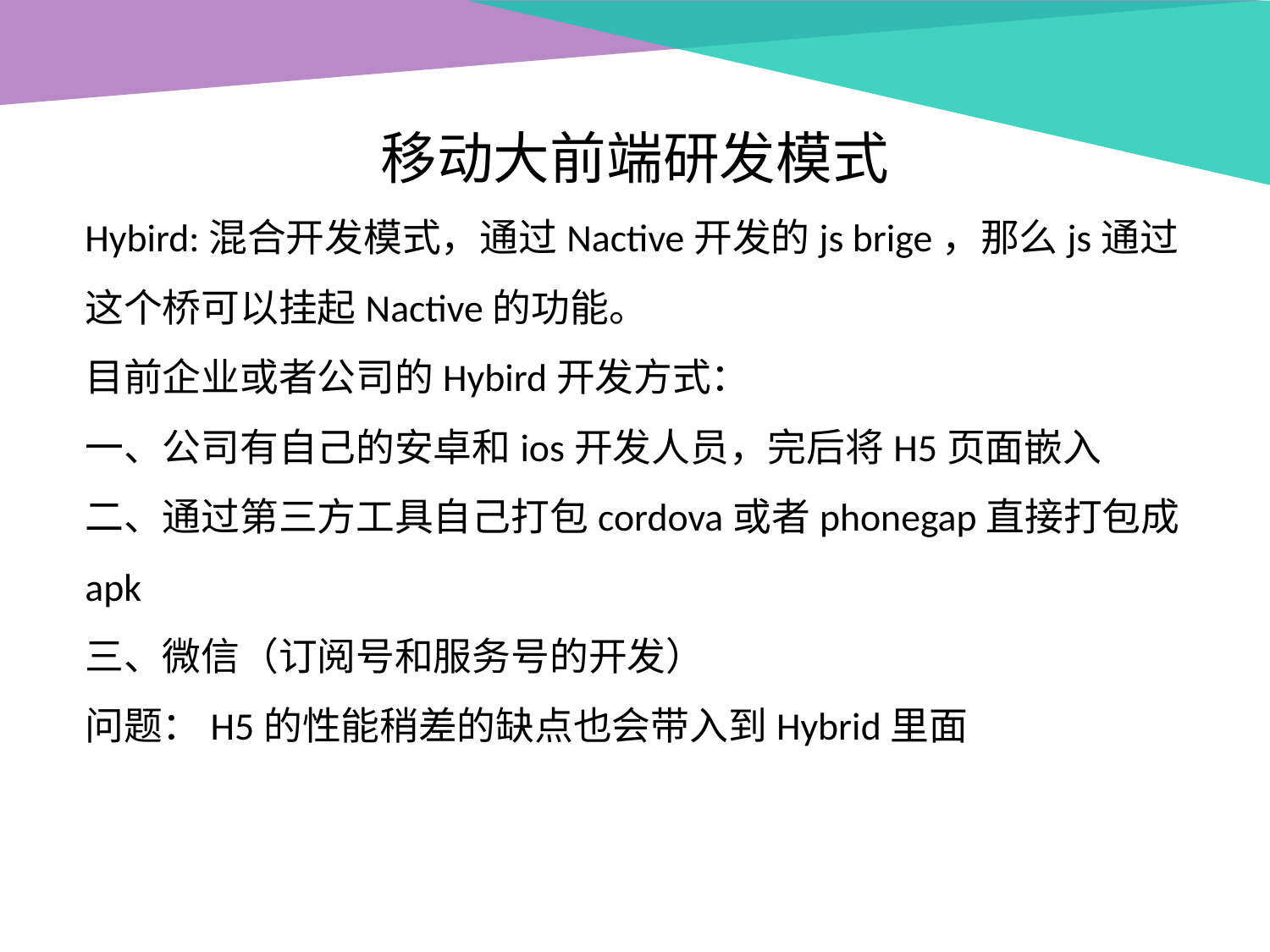

移动大前端研发模式
Hybird:混合开发模式，通过Nactive开发的js brige，那么js通过这个桥可以挂起Nactive的功能。
目前企业或者公司的Hybird开发方式：
一、公司有自己的安卓和ios开发人员，完后将H5页面嵌入
二、通过第三方工具自己打包cordova或者phonegap直接打包成apk
三、微信（订阅号和服务号的开发）
问题：H5的性能稍差的缺点也会带入到Hybrid里面